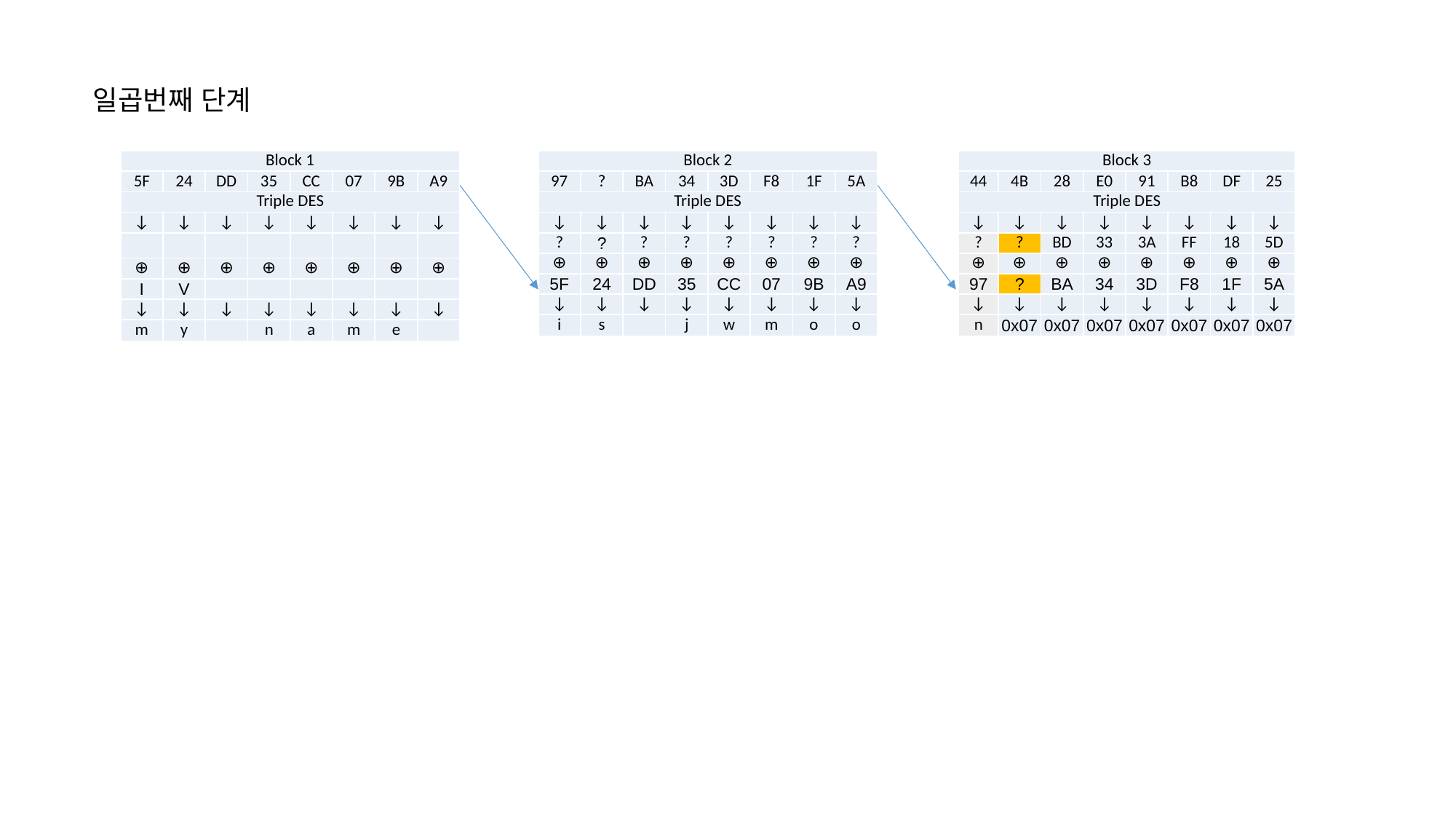

일곱번째 단계
| Block 3 |  |  |  |  |  |  |  |
| --- | --- | --- | --- | --- | --- | --- | --- |
| 44 | 4B | 28 | E0 | 91 | B8 | DF | 25 |
| Triple DES |  |  |  |  |  |  |  |
| ↓ | ↓ | ↓ | ↓ | ↓ | ↓ | ↓ | ↓ |
| ? | ? | BD | 33 | 3A | FF | 18 | 5D |
| ⊕ | ⊕ | ⊕ | ⊕ | ⊕ | ⊕ | ⊕ | ⊕ |
| 97 | ? | BA | 34 | 3D | F8 | 1F | 5A |
| ↓ | ↓ | ↓ | ↓ | ↓ | ↓ | ↓ | ↓ |
| n | 0x07 | 0x07 | 0x07 | 0x07 | 0x07 | 0x07 | 0x07 |
| Block 1 |  |  |  |  |  |  |  |
| --- | --- | --- | --- | --- | --- | --- | --- |
| 5F | 24 | DD | 35 | CC | 07 | 9B | A9 |
| Triple DES |  |  |  |  |  |  |  |
| ↓ | ↓ | ↓ | ↓ | ↓ | ↓ | ↓ | ↓ |
|  |  |  |  |  |  |  |  |
| ⊕ | ⊕ | ⊕ | ⊕ | ⊕ | ⊕ | ⊕ | ⊕ |
| I | V |  |  |  |  |  |  |
| ↓ | ↓ | ↓ | ↓ | ↓ | ↓ | ↓ | ↓ |
| m | y |  | n | a | m | e |  |
| Block 2 |  |  |  |  |  |  |  |
| --- | --- | --- | --- | --- | --- | --- | --- |
| 97 | ? | BA | 34 | 3D | F8 | 1F | 5A |
| Triple DES |  |  |  |  |  |  |  |
| ↓ | ↓ | ↓ | ↓ | ↓ | ↓ | ↓ | ↓ |
| ? | ? | ? | ? | ? | ? | ? | ? |
| ⊕ | ⊕ | ⊕ | ⊕ | ⊕ | ⊕ | ⊕ | ⊕ |
| 5F | 24 | DD | 35 | CC | 07 | 9B | A9 |
| ↓ | ↓ | ↓ | ↓ | ↓ | ↓ | ↓ | ↓ |
| i | s |  | j | w | m | o | o |